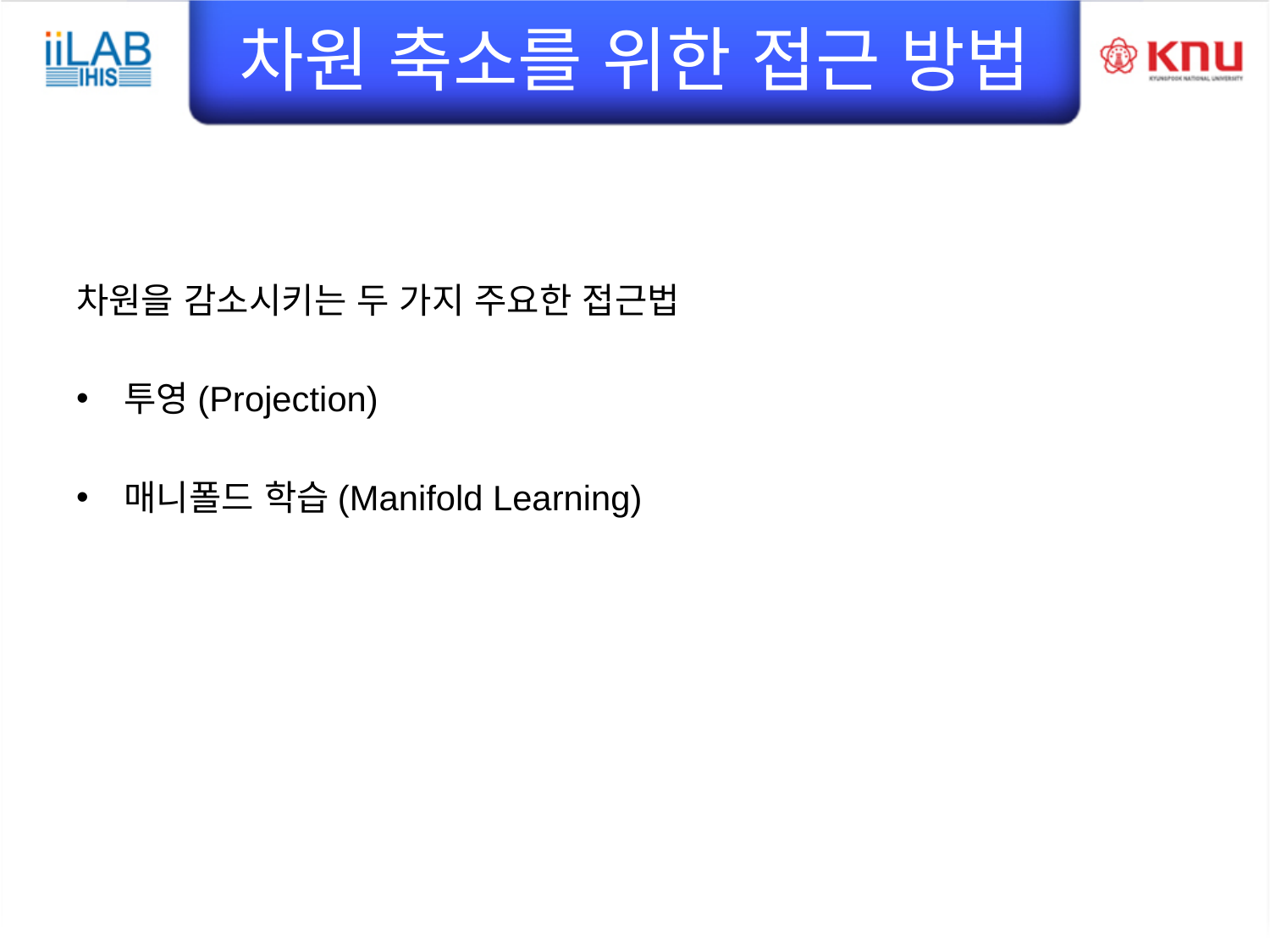

# 차원 축소를 위한 접근 방법

차원을 감소시키는 두 가지 주요한 접근법

투영(Projection)

매니폴드 학습(Manifold Learning)